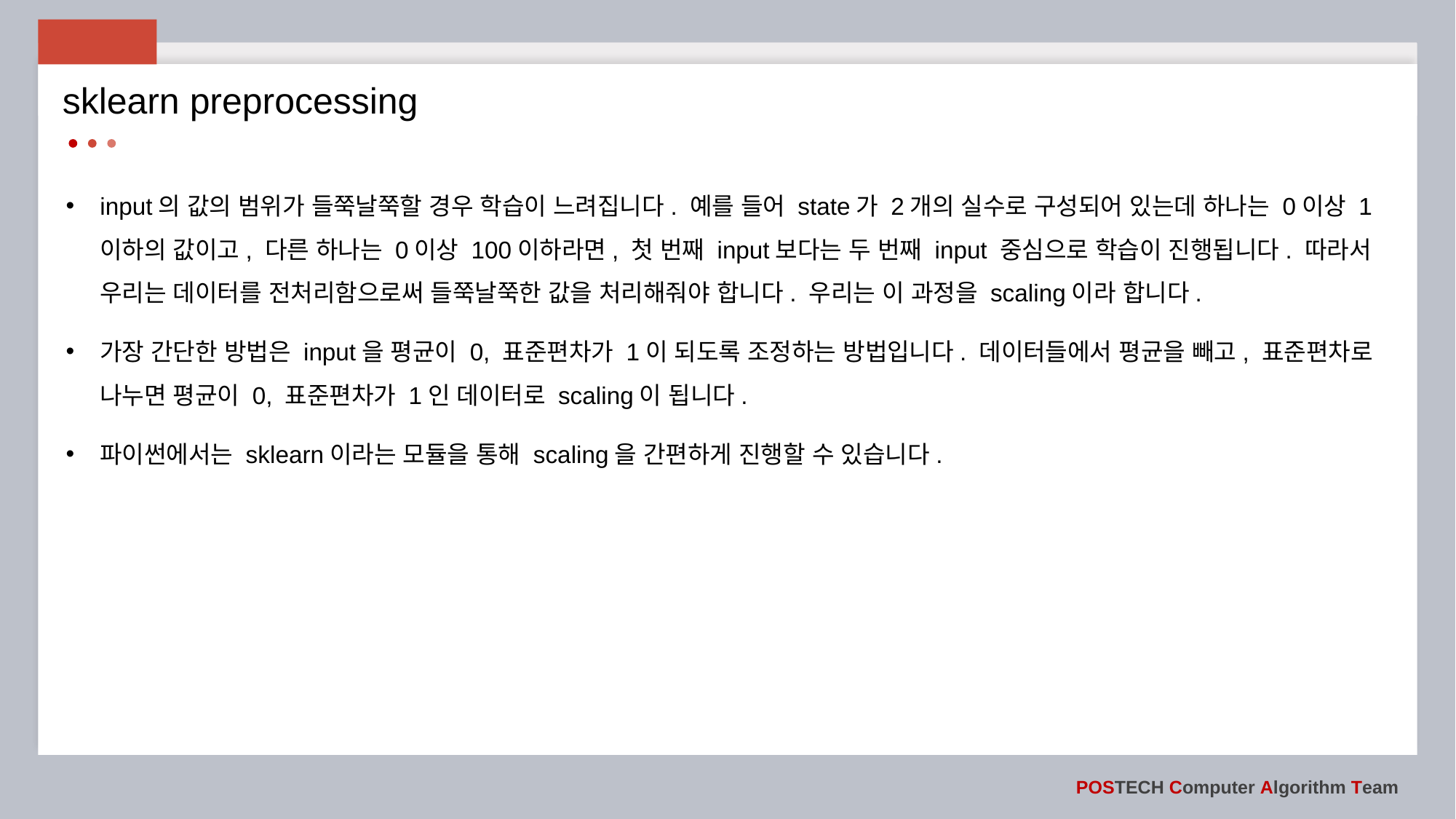

sklearn preprocessing
input의 값의 범위가 들쭉날쭉할 경우 학습이 느려집니다. 예를 들어 state가 2개의 실수로 구성되어 있는데 하나는 0이상 1이하의 값이고, 다른 하나는 0이상 100이하라면, 첫 번째 input보다는 두 번째 input 중심으로 학습이 진행됩니다. 따라서 우리는 데이터를 전처리함으로써 들쭉날쭉한 값을 처리해줘야 합니다. 우리는 이 과정을 scaling이라 합니다.
가장 간단한 방법은 input을 평균이 0, 표준편차가 1이 되도록 조정하는 방법입니다. 데이터들에서 평균을 빼고, 표준편차로 나누면 평균이 0, 표준편차가 1인 데이터로 scaling이 됩니다.
파이썬에서는 sklearn이라는 모듈을 통해 scaling을 간편하게 진행할 수 있습니다.